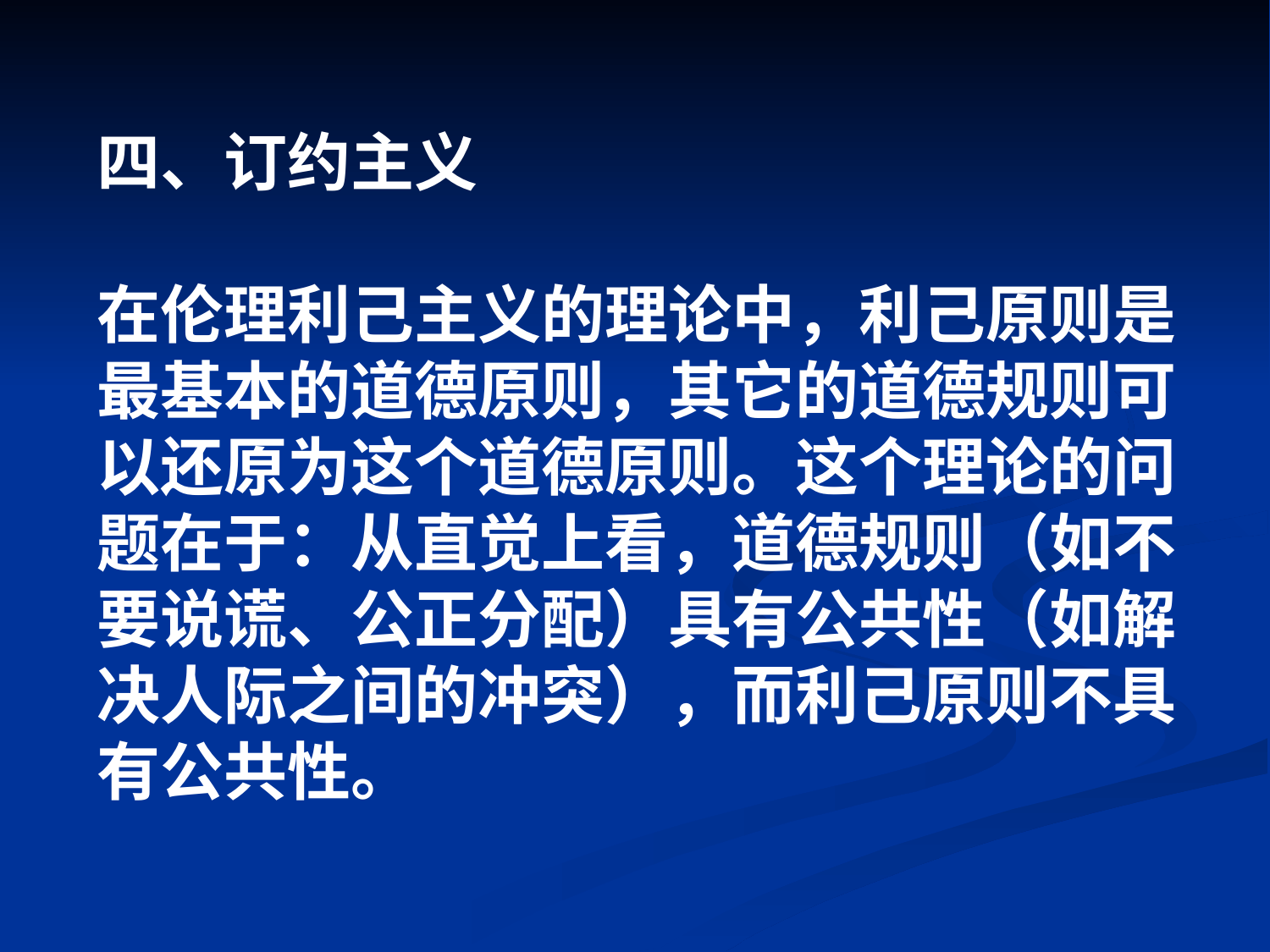

四、订约主义

在伦理利己主义的理论中，利己原则是最基本的道德原则，其它的道德规则可以还原为这个道德原则。这个理论的问题在于：从直觉上看，道德规则（如不要说谎、公正分配）具有公共性（如解决人际之间的冲突），而利己原则不具有公共性。